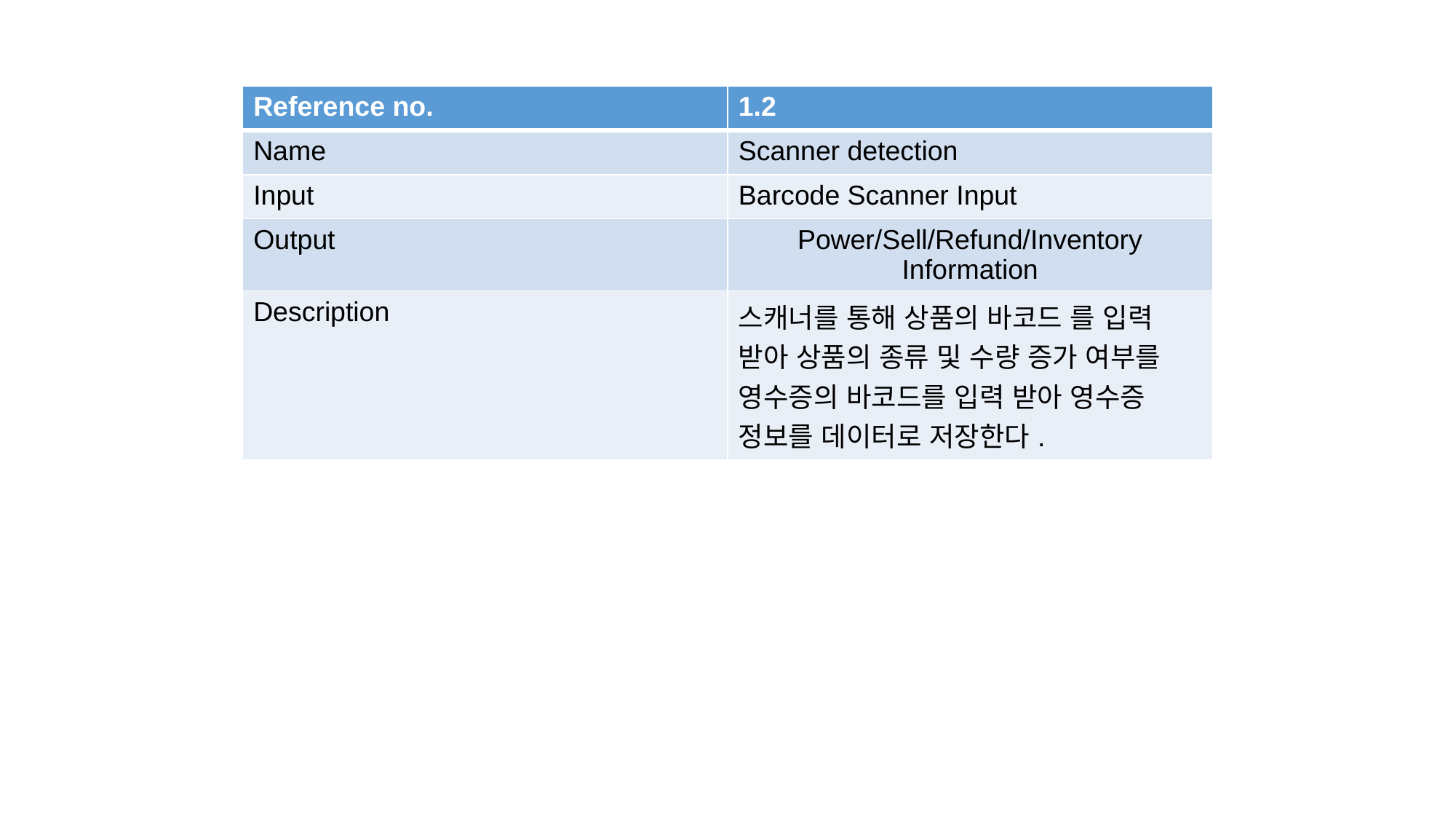

| Reference no. | 1.2 |
| --- | --- |
| Name | Scanner detection |
| Input | Barcode Scanner Input |
| Output | Power/Sell/Refund/Inventory Information |
| Description | 스캐너를 통해 상품의 바코드 를 입력 받아 상품의 종류 및 수량 증가 여부를 영수증의 바코드를 입력 받아 영수증 정보를 데이터로 저장한다. |